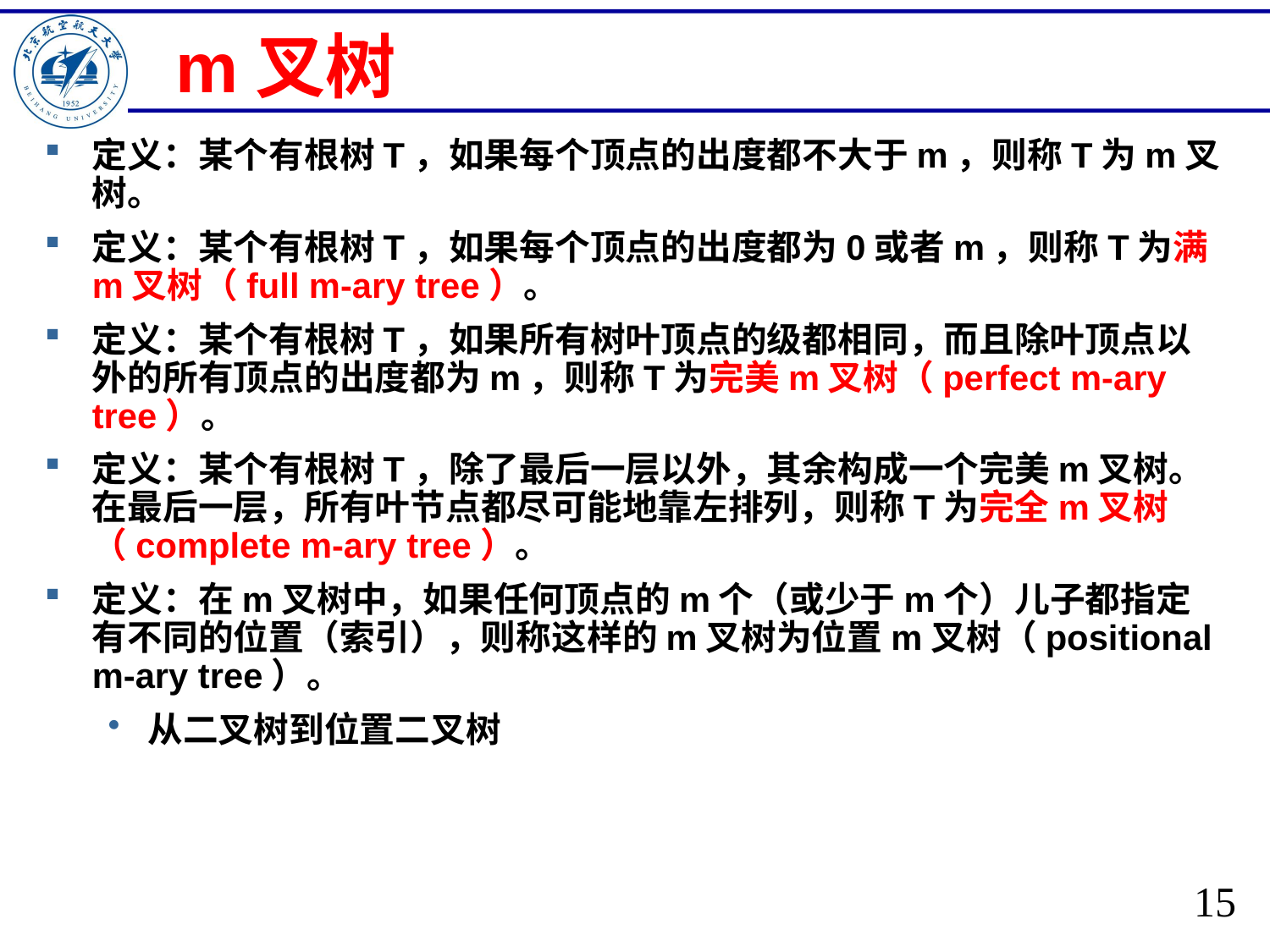

# m叉树
定义：某个有根树T，如果每个顶点的出度都不大于m，则称T为m叉树。
定义：某个有根树T，如果每个顶点的出度都为0或者m，则称T为满m叉树（full m-ary tree）。
定义：某个有根树T，如果所有树叶顶点的级都相同，而且除叶顶点以外的所有顶点的出度都为m，则称T为完美m叉树（perfect m-ary tree）。
定义：某个有根树T，除了最后一层以外，其余构成一个完美m叉树。在最后一层，所有叶节点都尽可能地靠左排列，则称T为完全m叉树（complete m-ary tree）。
定义：在m叉树中，如果任何顶点的m个（或少于m个）儿子都指定有不同的位置（索引），则称这样的m叉树为位置m叉树（positional m-ary tree）。
从二叉树到位置二叉树